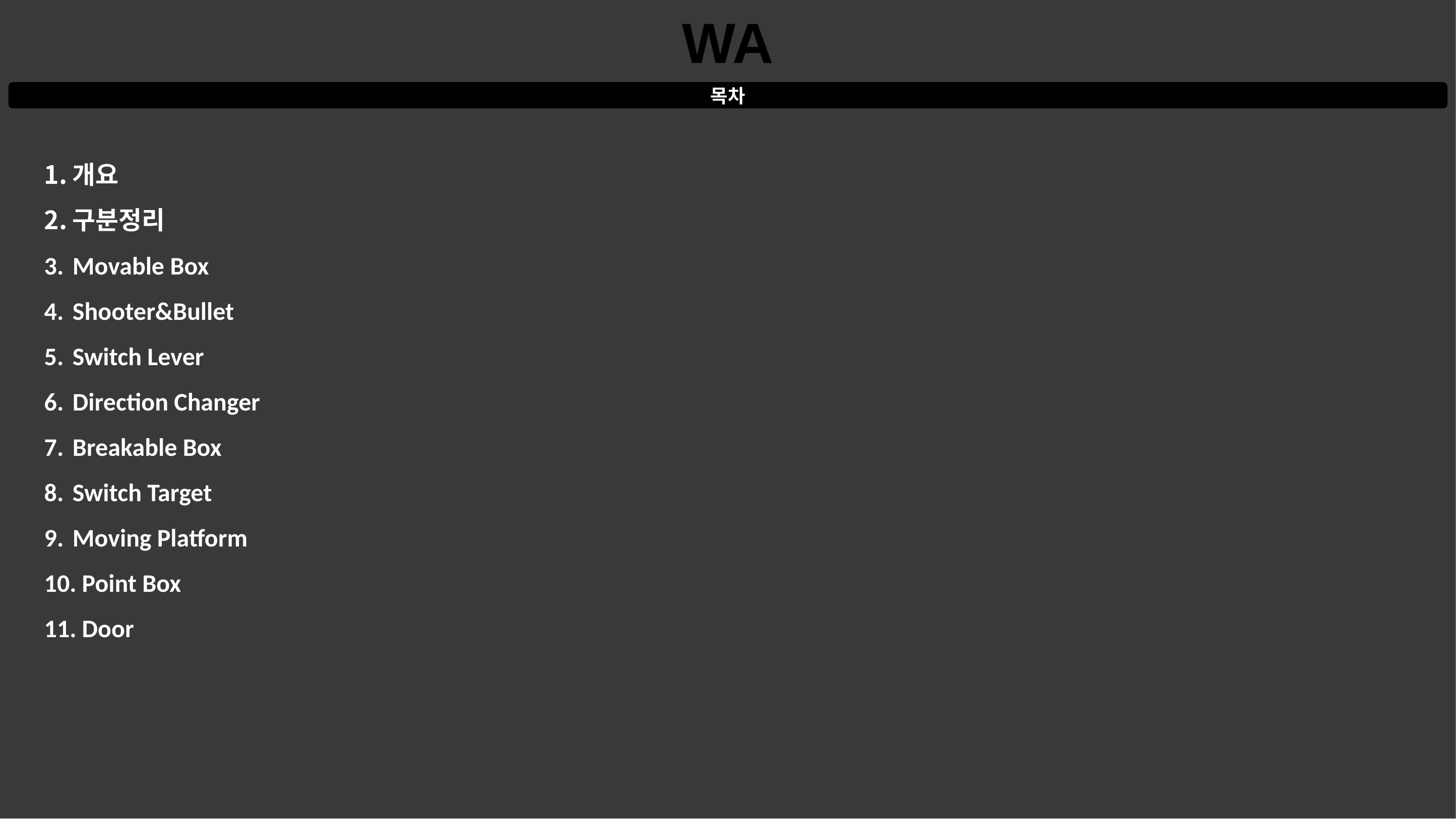

WA
목차
개요
구분정리
Movable Box
Shooter&Bullet
Switch Lever
Direction Changer
Breakable Box
Switch Target
Moving Platform
 Point Box
 Door